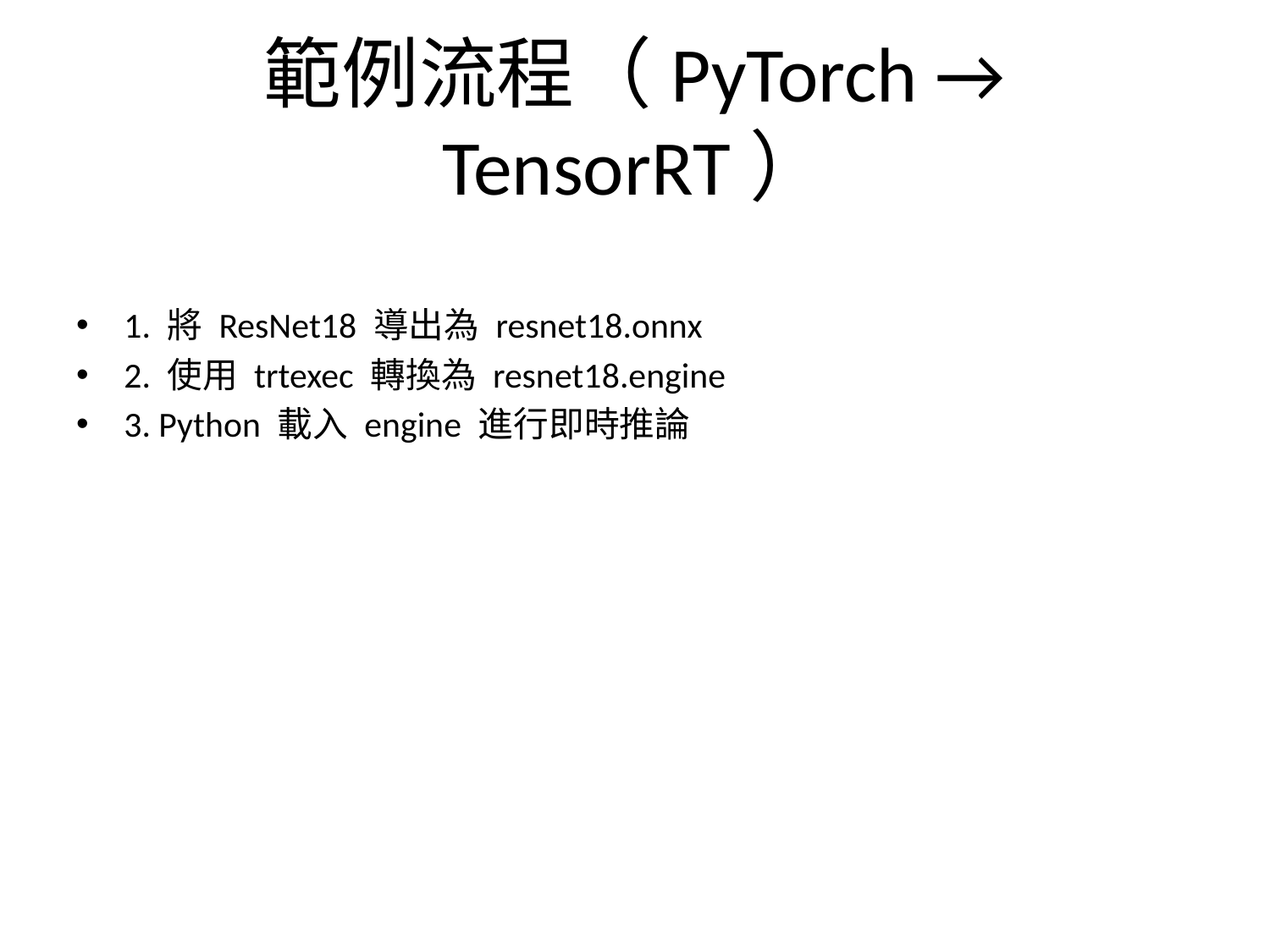

# 範例流程（PyTorch → TensorRT）

1. 將 ResNet18 導出為 resnet18.onnx
2. 使用 trtexec 轉換為 resnet18.engine
3. Python 載入 engine 進行即時推論